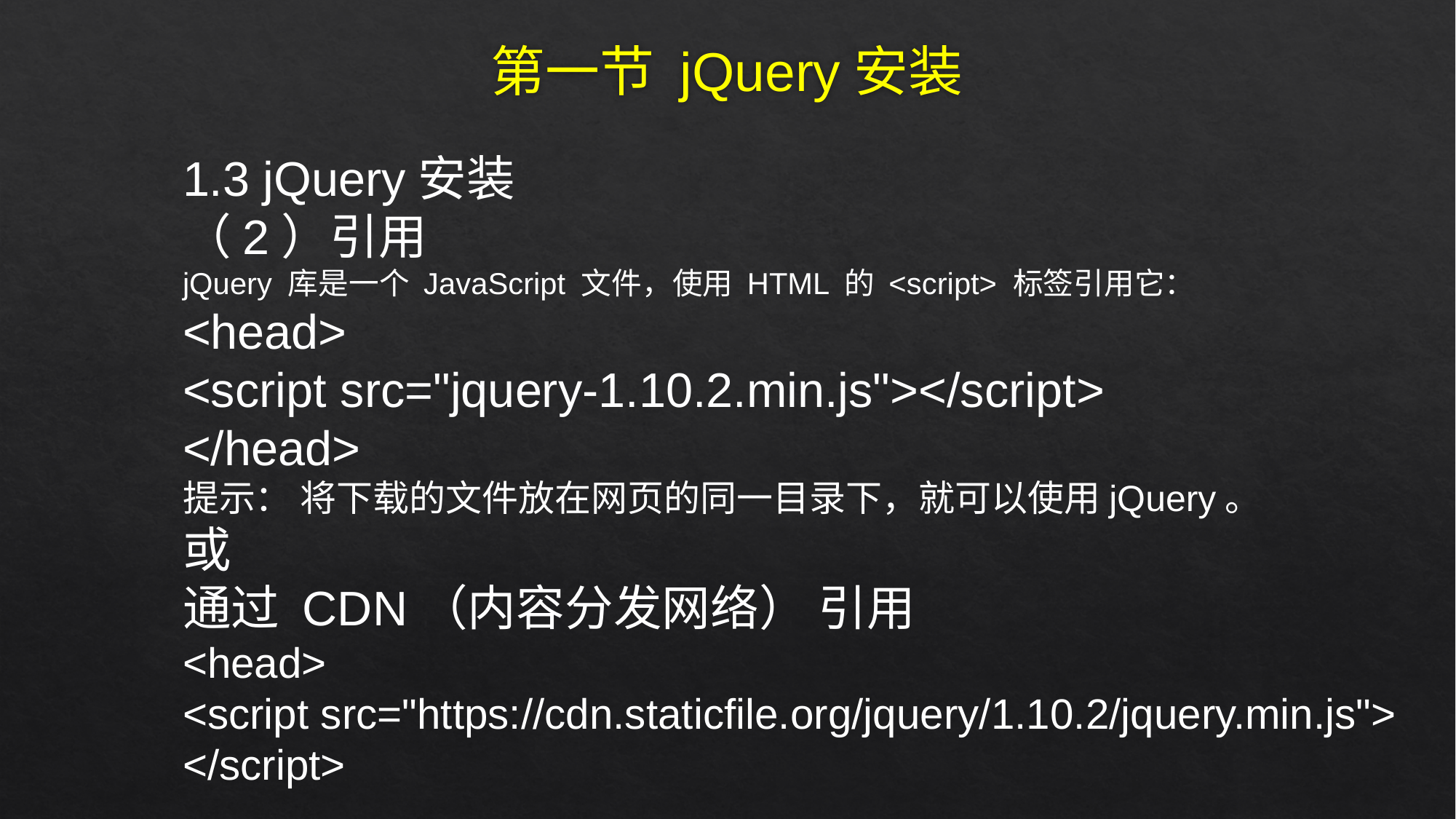

# 第一节 jQuery安装
1.3 jQuery安装
（2）引用
jQuery 库是一个 JavaScript 文件，使用 HTML 的 <script> 标签引用它：
<head>
<script src="jquery-1.10.2.min.js"></script>
</head>
提示： 将下载的文件放在网页的同一目录下，就可以使用jQuery。
或
通过 CDN（内容分发网络） 引用
<head>
<script src="https://cdn.staticfile.org/jquery/1.10.2/jquery.min.js">
</script>